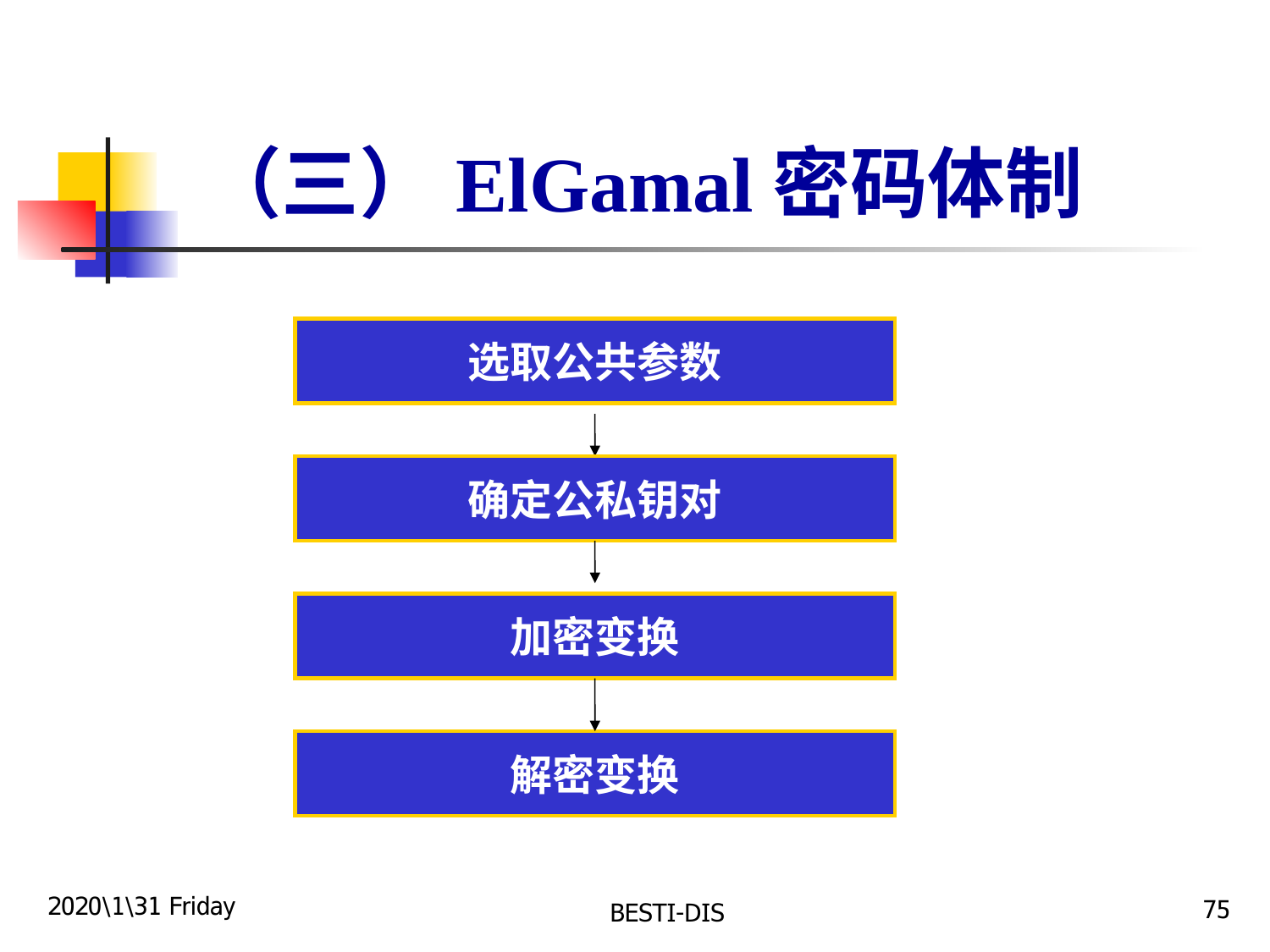

（三）ElGamal密码体制
选取公共参数

确定公私钥对

加密变换

解密变换
2020\1\31 Friday
75
BESTI-DIS